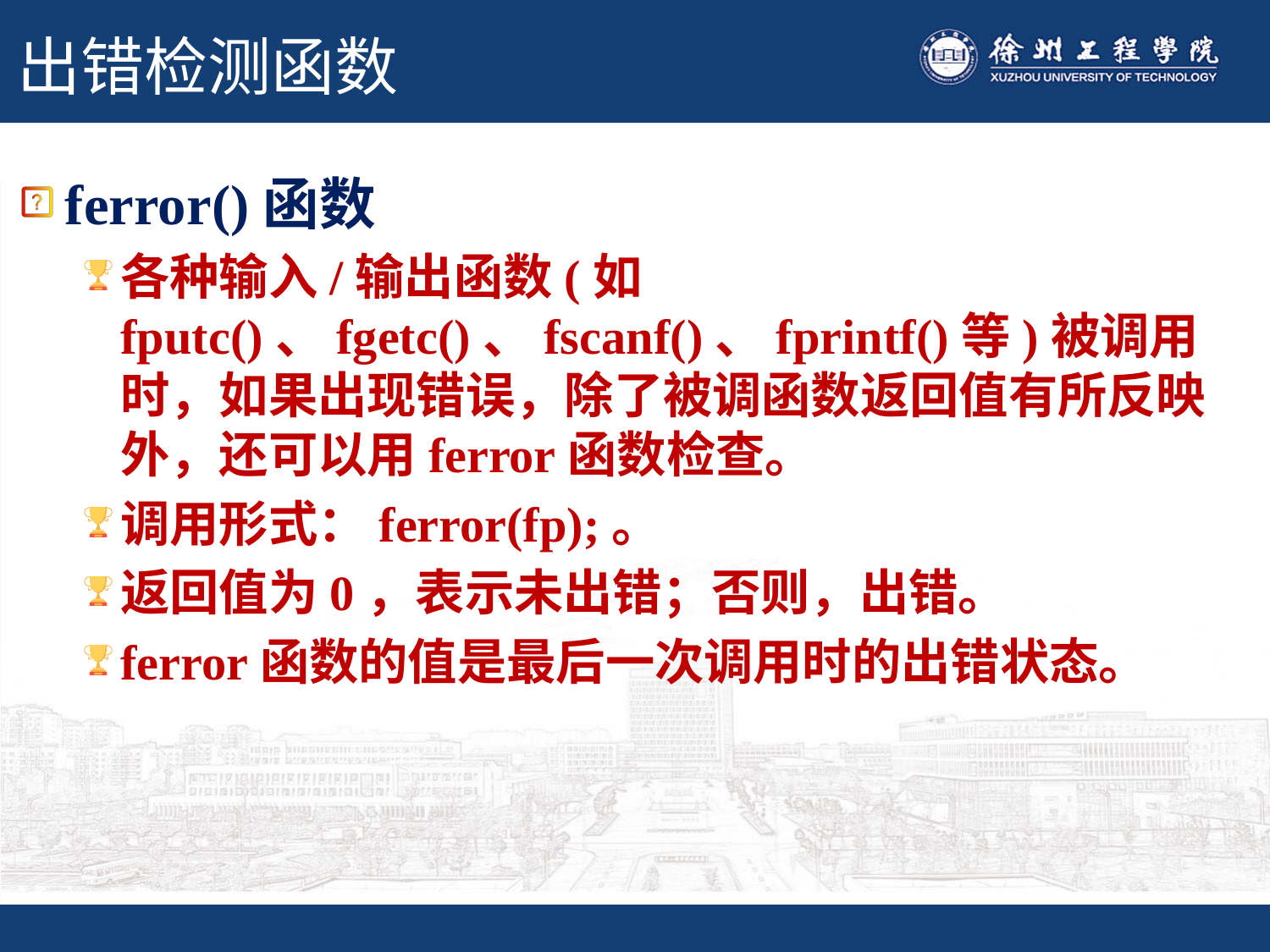

# 出错检测函数
ferror()函数
各种输入/输出函数(如fputc()、fgetc()、fscanf()、fprintf()等)被调用时，如果出现错误，除了被调函数返回值有所反映外，还可以用ferror函数检查。
调用形式：ferror(fp);。
返回值为0，表示未出错；否则，出错。
ferror函数的值是最后一次调用时的出错状态。